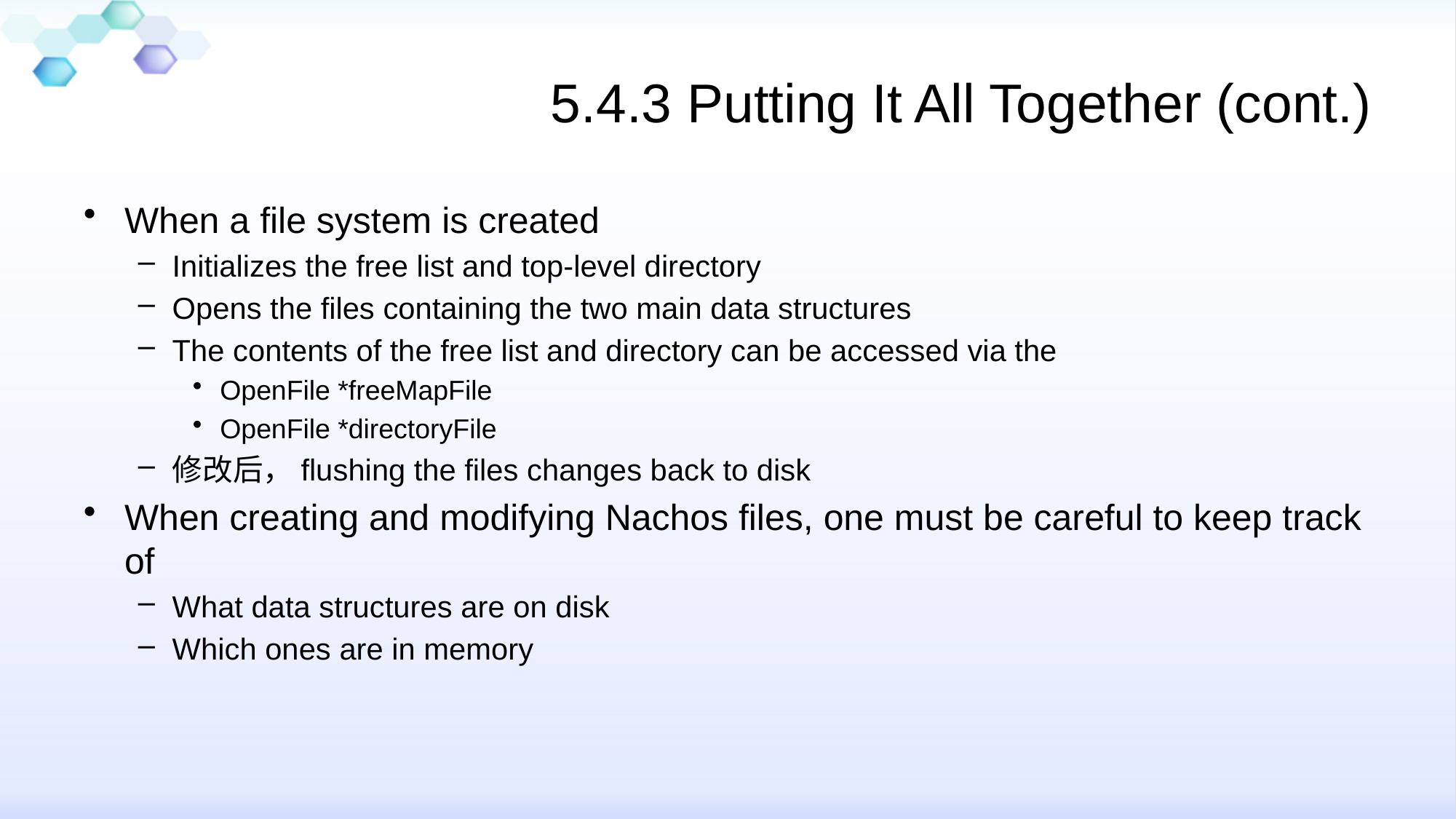

# 5.4.3 Putting It All Together (cont.)
When a file system is created
Initializes the free list and top-level directory
Opens the files containing the two main data structures
The contents of the free list and directory can be accessed via the
OpenFile *freeMapFile
OpenFile *directoryFile
修改后，flushing the files changes back to disk
When creating and modifying Nachos files, one must be careful to keep track of
What data structures are on disk
Which ones are in memory